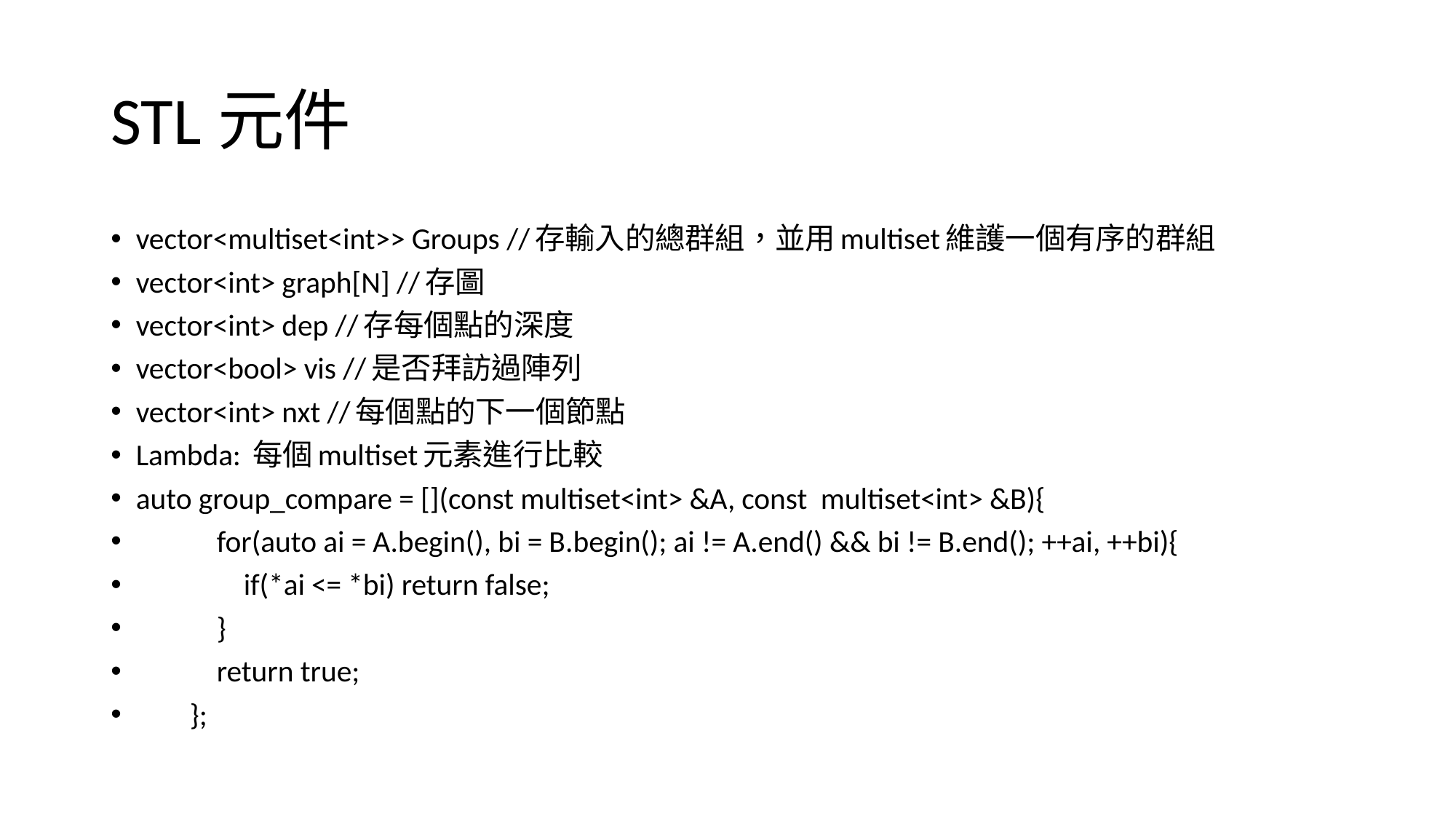

# STL元件
vector<multiset<int>> Groups //存輸入的總群組，並用multiset維護一個有序的群組
vector<int> graph[N] //存圖
vector<int> dep //存每個點的深度
vector<bool> vis //是否拜訪過陣列
vector<int> nxt //每個點的下一個節點
Lambda: 每個multiset元素進行比較
auto group_compare = [](const multiset<int> &A, const  multiset<int> &B){
            for(auto ai = A.begin(), bi = B.begin(); ai != A.end() && bi != B.end(); ++ai, ++bi){
                if(*ai <= *bi) return false;
            }
            return true;
        };